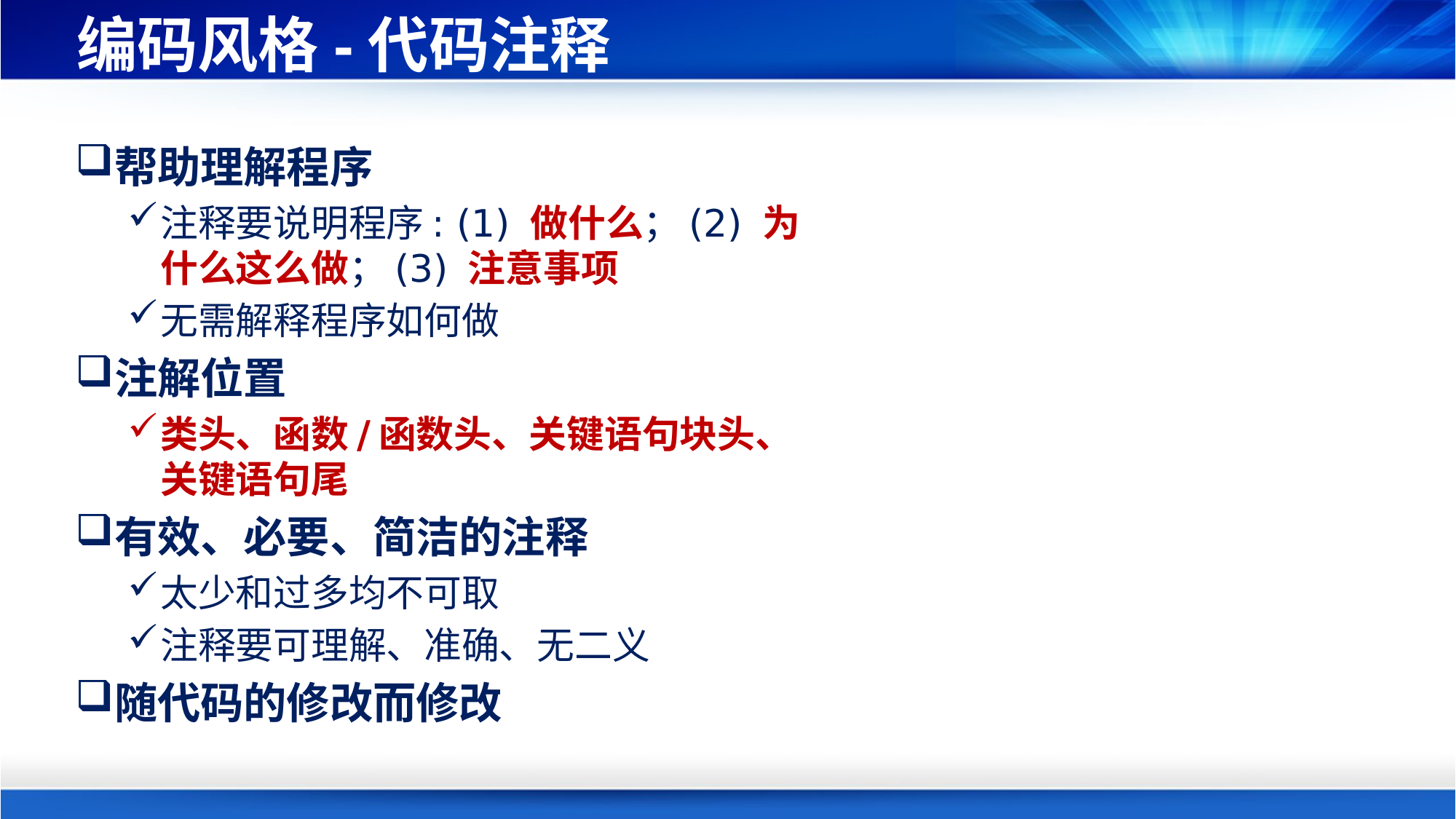

# 编码风格-代码注释
帮助理解程序
注释要说明程序: (1) 做什么；(2) 为什么这么做；(3) 注意事项
无需解释程序如何做
注解位置
类头、函数/函数头、关键语句块头、关键语句尾
有效、必要、简洁的注释
太少和过多均不可取
注释要可理解、准确、无二义
随代码的修改而修改